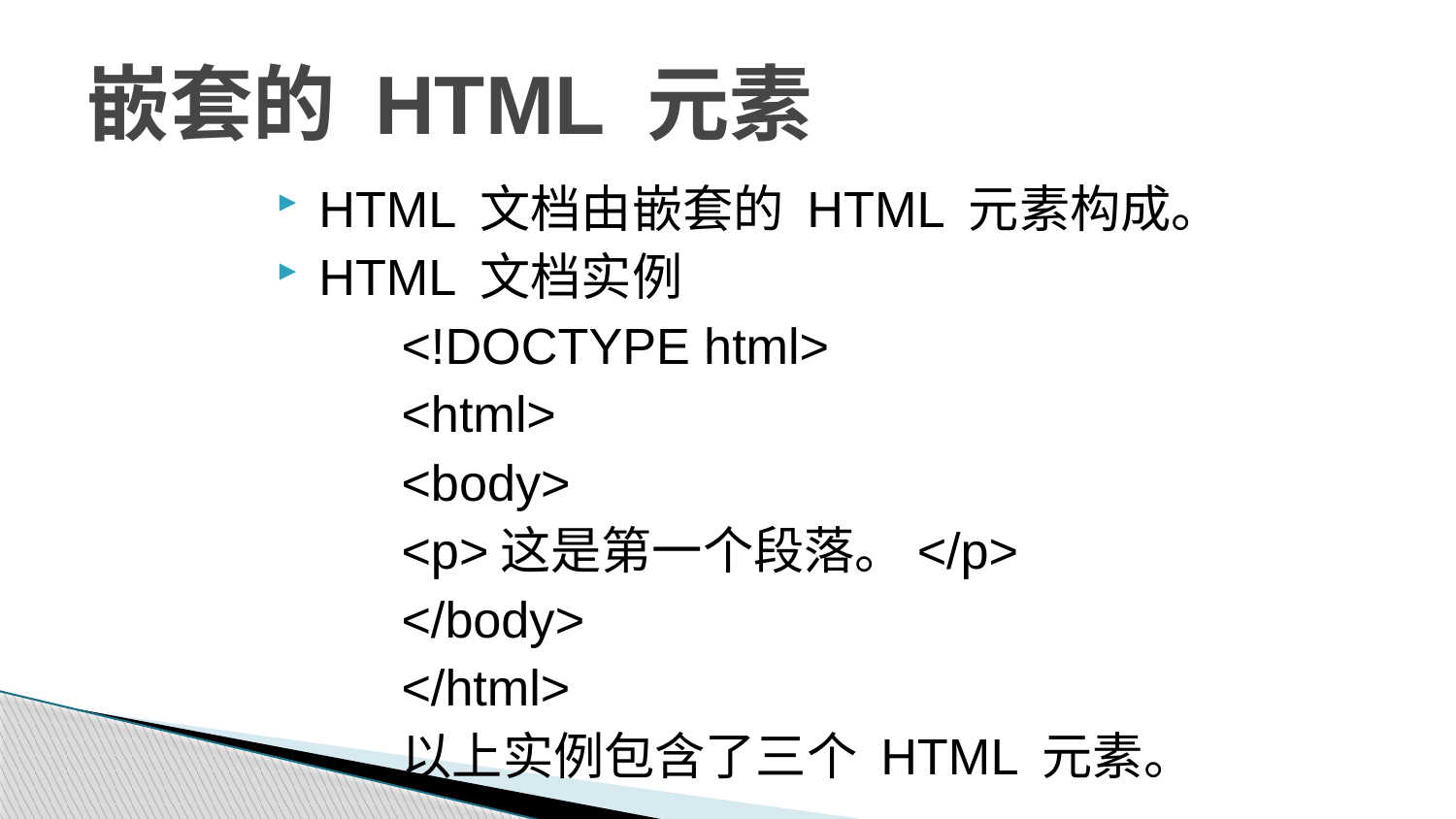

# 嵌套的 HTML 元素
HTML 文档由嵌套的 HTML 元素构成。
HTML 文档实例
<!DOCTYPE html>
<html>
<body>
<p>这是第一个段落。</p>
</body>
</html>
以上实例包含了三个 HTML 元素。